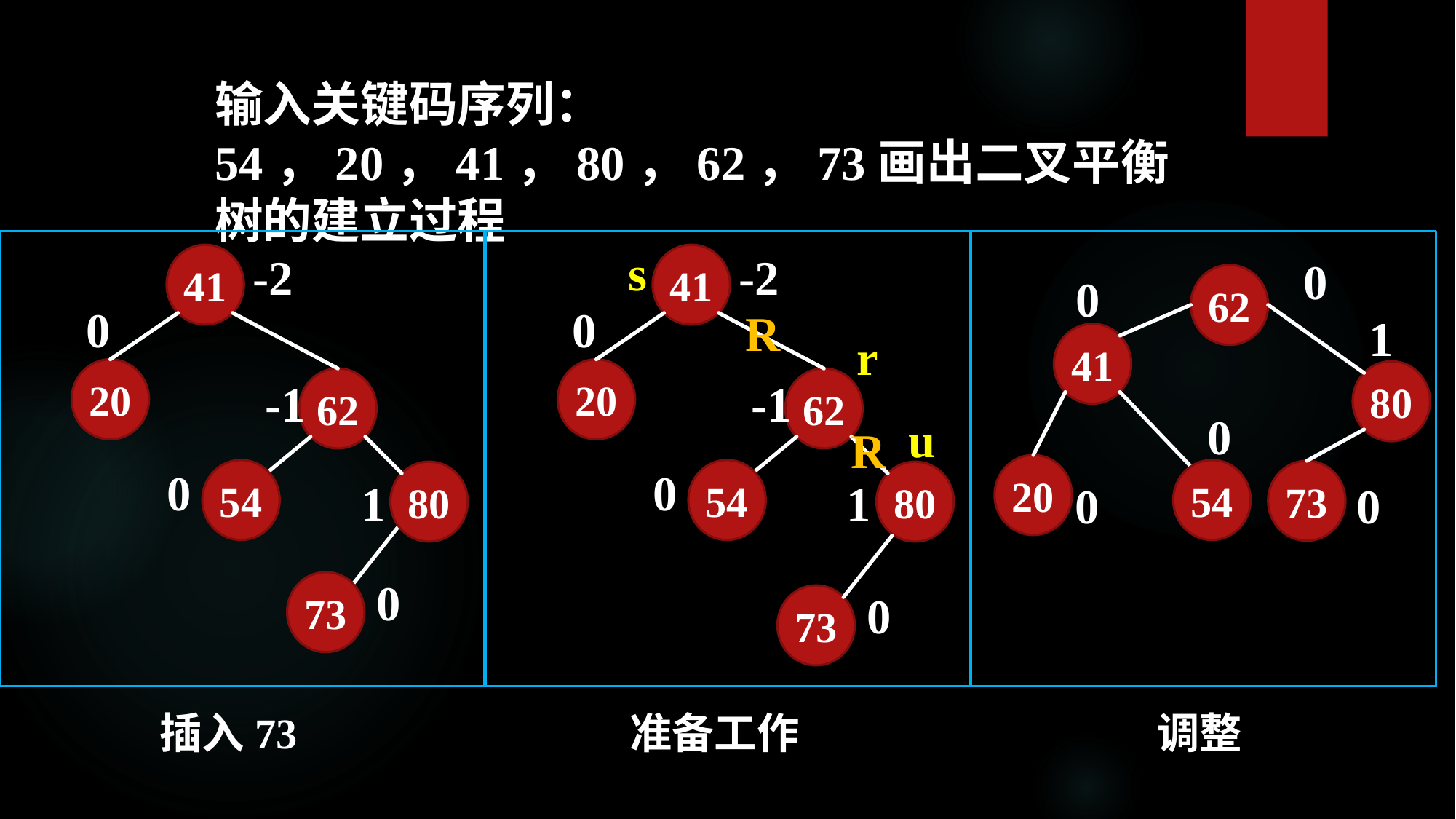

输入关键码序列：54，20，41，80，62，73画出二叉平衡树的建立过程

-2
41
0
20
-1
62
0
54
80
1
插入73
0
73

-2
41
0
20
-1
62
0
54
80
1
准备工作
s
R
r
u
R
0
73

0
0
62
1
41
80
0
20
54
0
调整
73
0